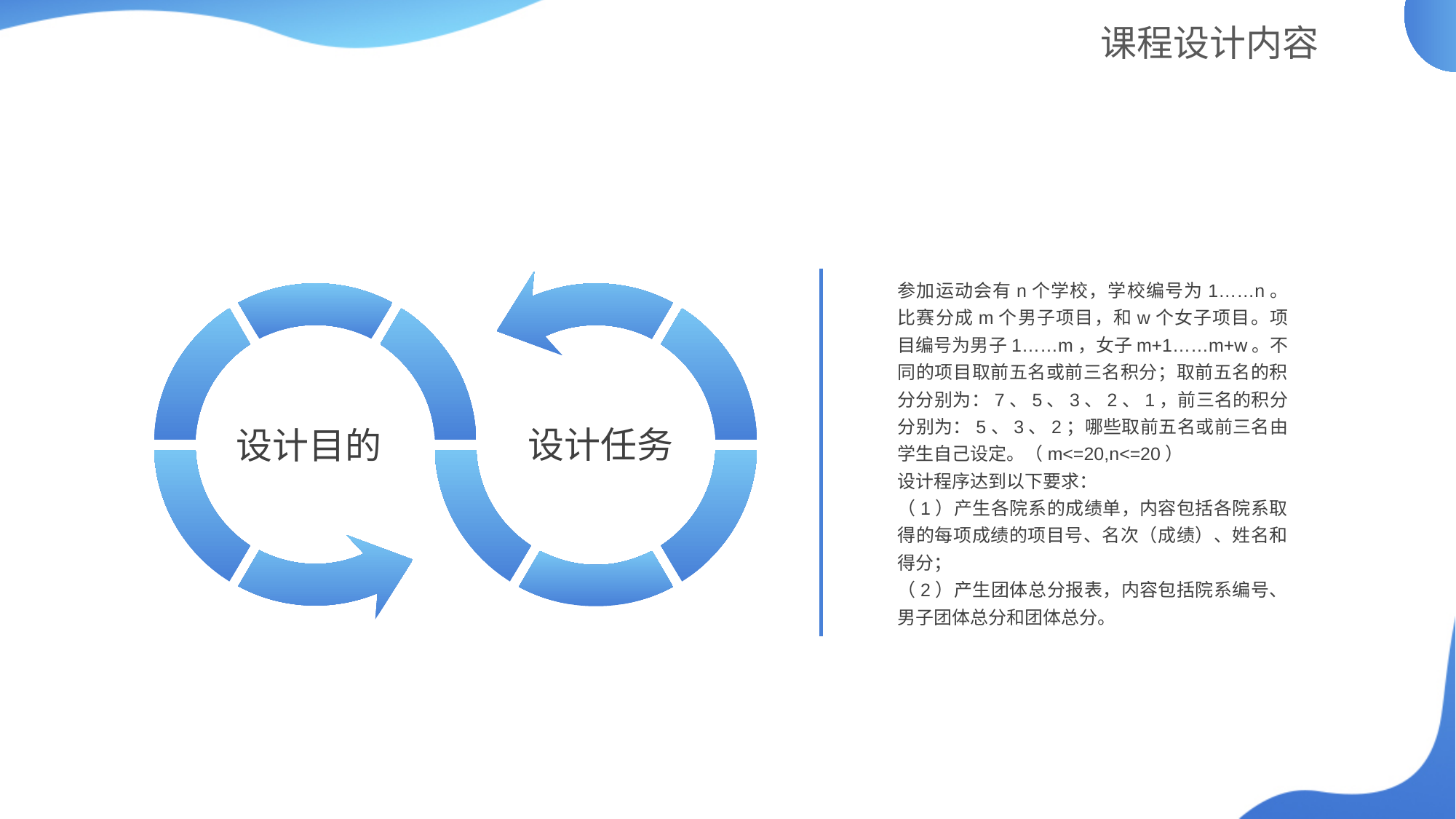

课程设计内容
参加运动会有n个学校，学校编号为1……n。比赛分成m个男子项目，和w个女子项目。项目编号为男子1……m，女子m+1……m+w。不同的项目取前五名或前三名积分；取前五名的积分分别为：7、5、3、2、1，前三名的积分分别为：5、3、2；哪些取前五名或前三名由学生自己设定。（m<=20,n<=20）
设计程序达到以下要求：
（1）产生各院系的成绩单，内容包括各院系取得的每项成绩的项目号、名次（成绩）、姓名和得分；
（2）产生团体总分报表，内容包括院系编号、男子团体总分和团体总分。

设计任务
设计目的